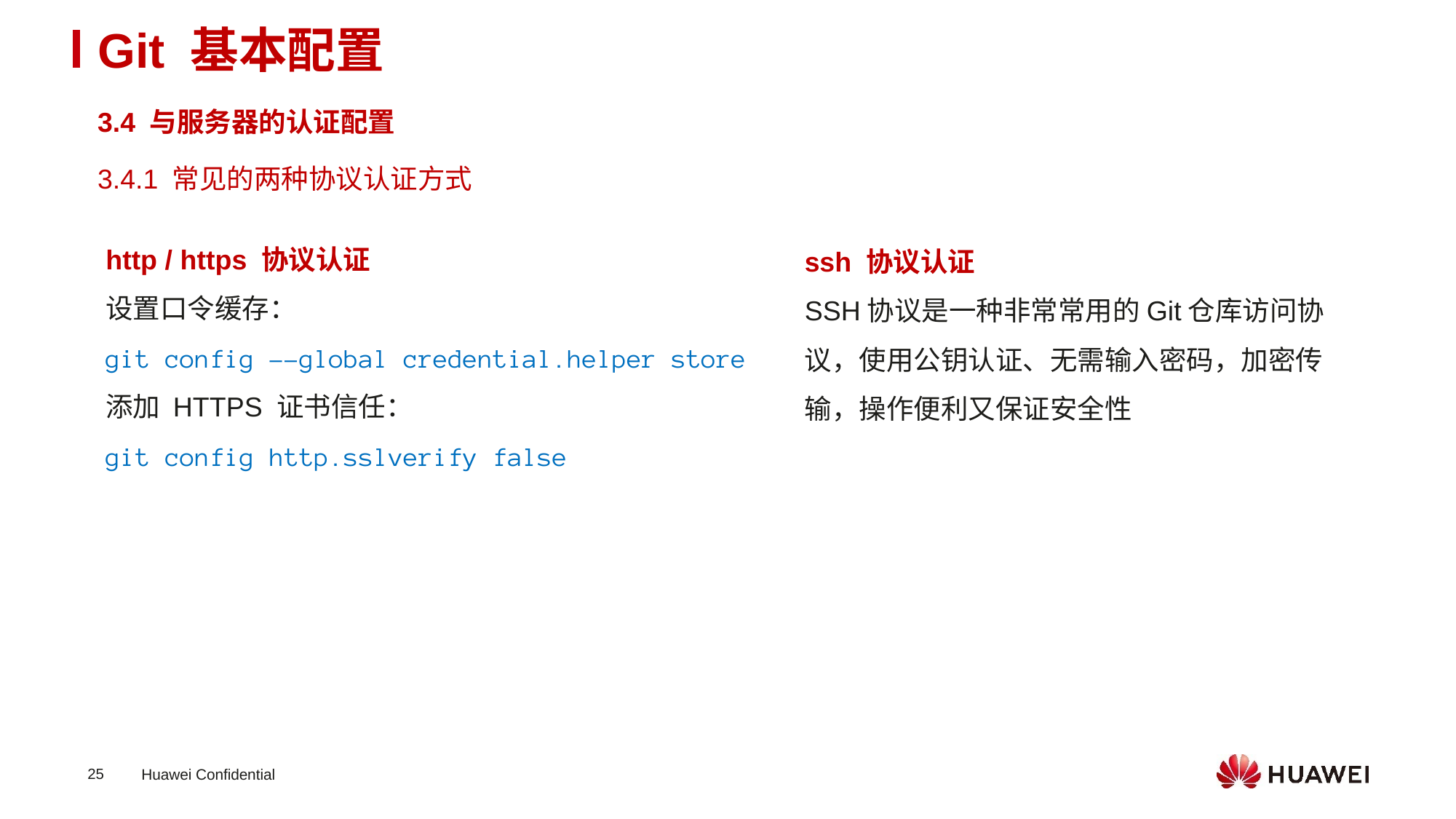

Git 基本配置
3.4 与服务器的认证配置
3.4.1 常见的两种协议认证方式
http / https 协议认证
设置口令缓存：
git config --global credential.helper store
添加 HTTPS 证书信任：
git config http.sslverify false
ssh 协议认证
SSH协议是一种非常常用的Git仓库访问协议，使用公钥认证、无需输入密码，加密传输，操作便利又保证安全性